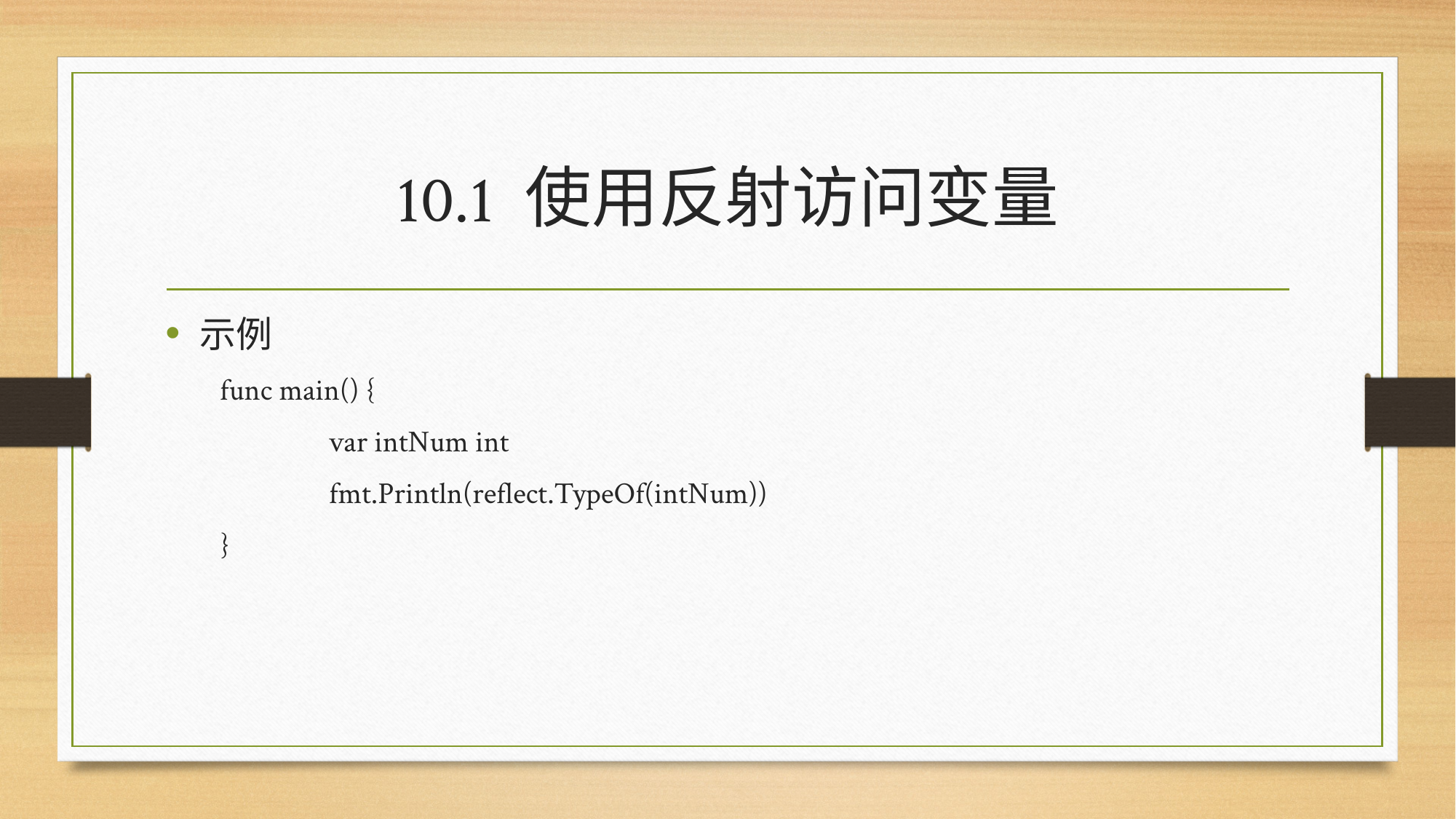

# 10.1 使用反射访问变量
示例
func main() {
	var intNum int
	fmt.Println(reflect.TypeOf(intNum))
}